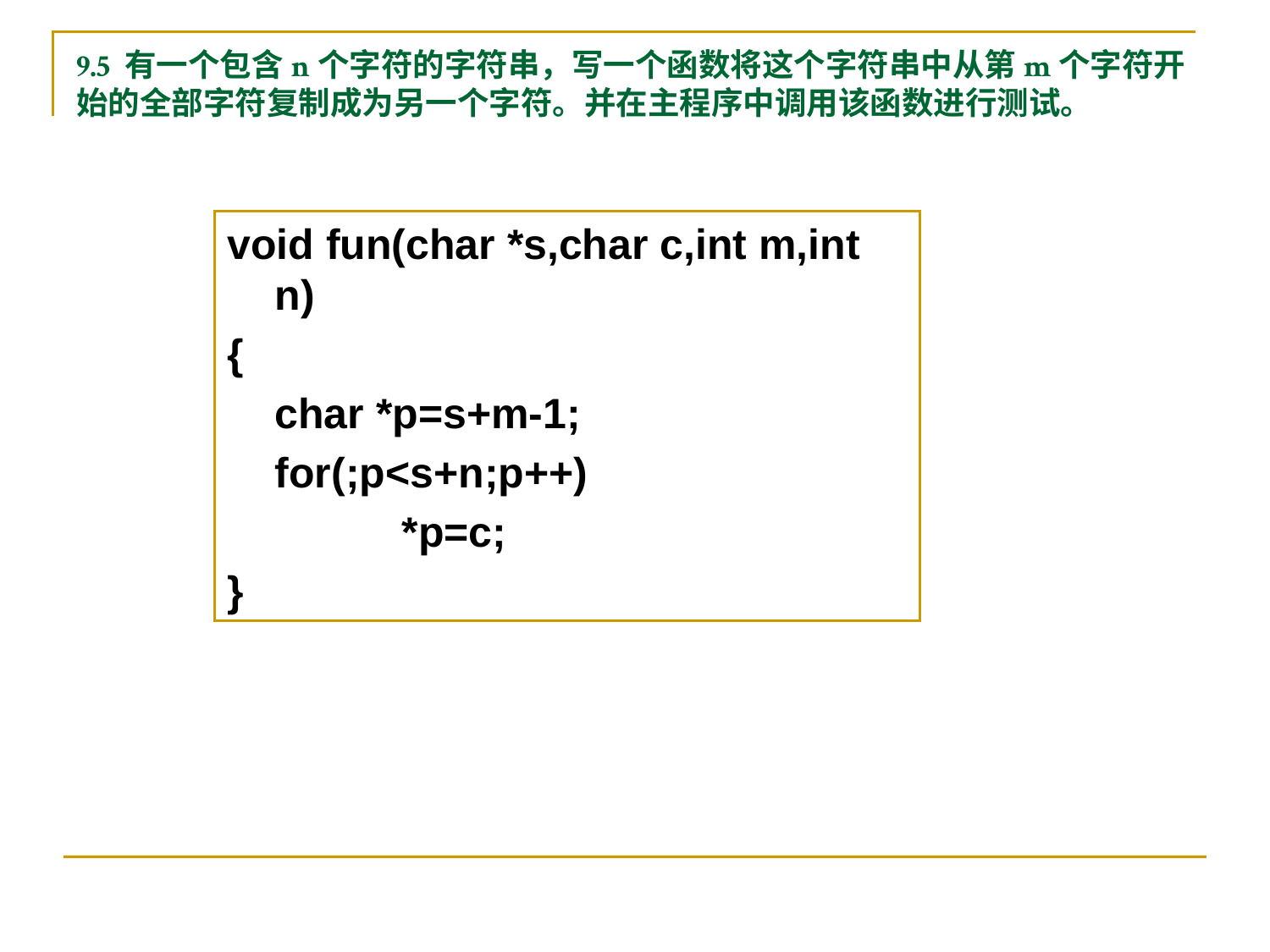

# 9.5 有一个包含n个字符的字符串，写一个函数将这个字符串中从第m个字符开始的全部字符复制成为另一个字符。并在主程序中调用该函数进行测试。
void fun(char *s,char c,int m,int n)
{
	char *p=s+m-1;
	for(;p<s+n;p++)
		*p=c;
}